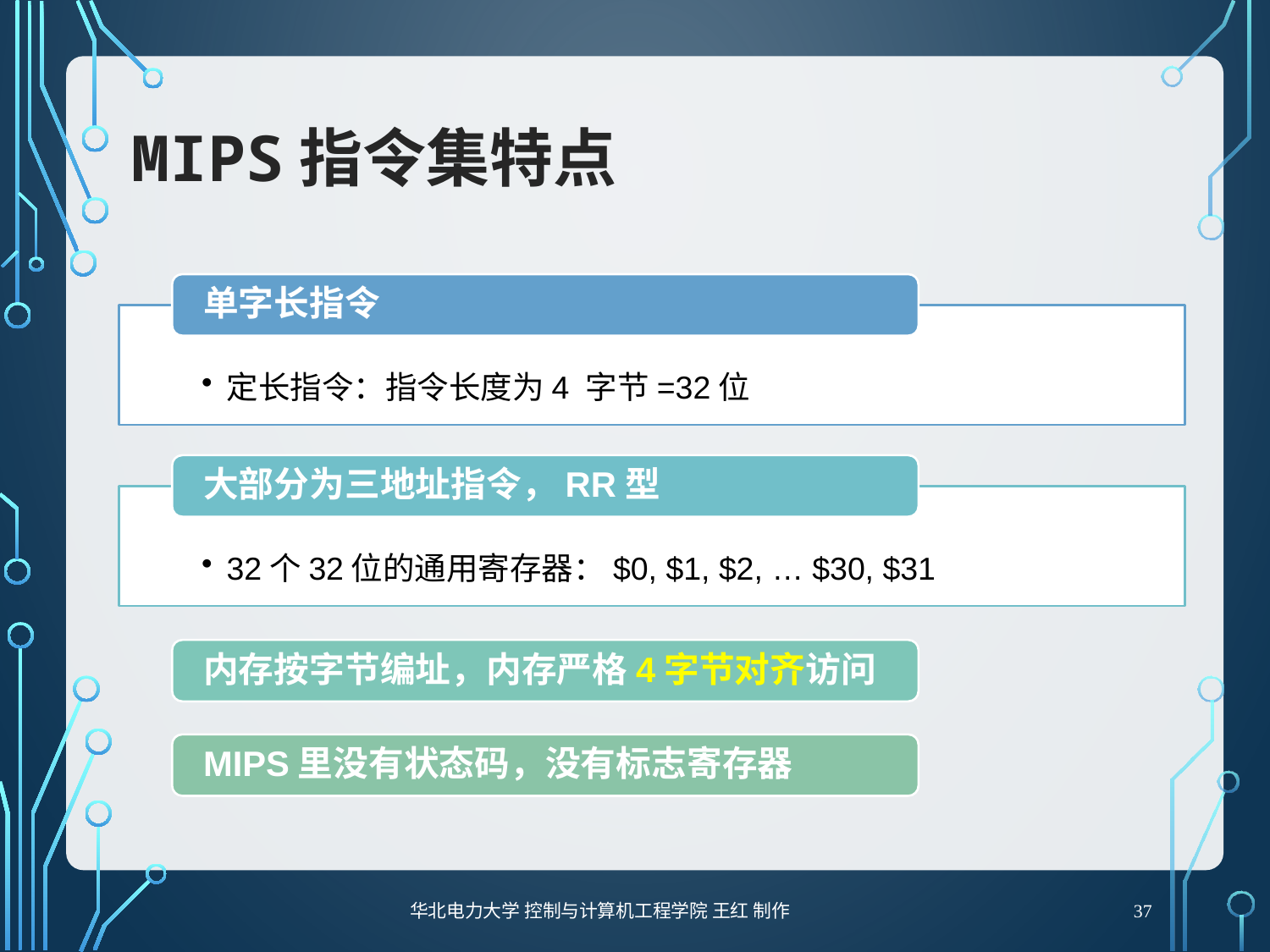

# MIPS指令集特点
单字长指令
定长指令：指令长度为4 字节=32位
大部分为三地址指令，RR型
32个32位的通用寄存器：$0, $1, $2, … $30, $31
内存按字节编址，内存严格4字节对齐访问
MIPS里没有状态码，没有标志寄存器
37
华北电力大学 控制与计算机工程学院 王红 制作